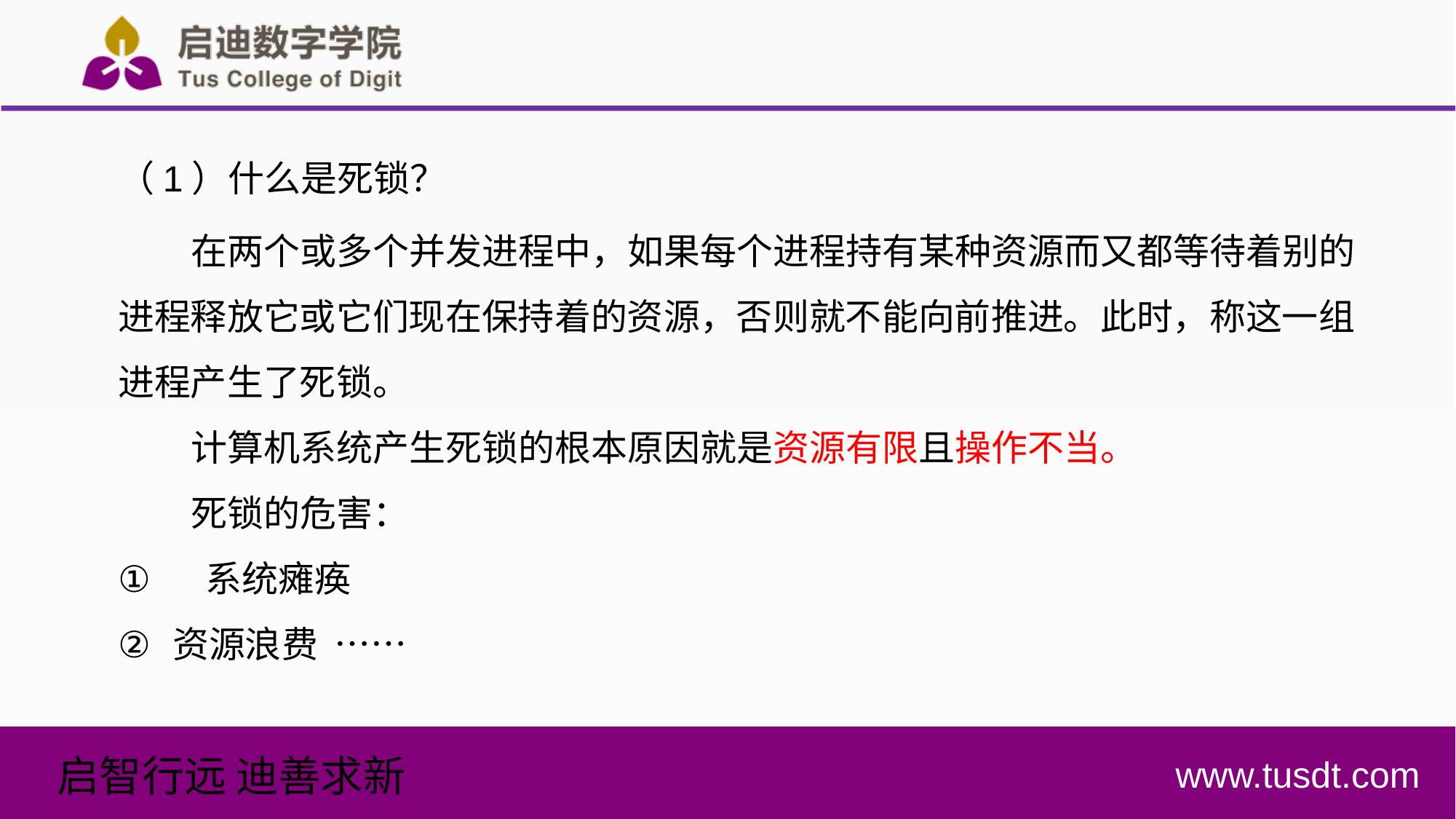

（1）什么是死锁？
在两个或多个并发进程中，如果每个进程持有某种资源而又都等待着别的进程释放它或它们现在保持着的资源，否则就不能向前推进。此时，称这一组进程产生了死锁。
计算机系统产生死锁的根本原因就是资源有限且操作不当。
死锁的危害：
   系统瘫痪
资源浪费  ……